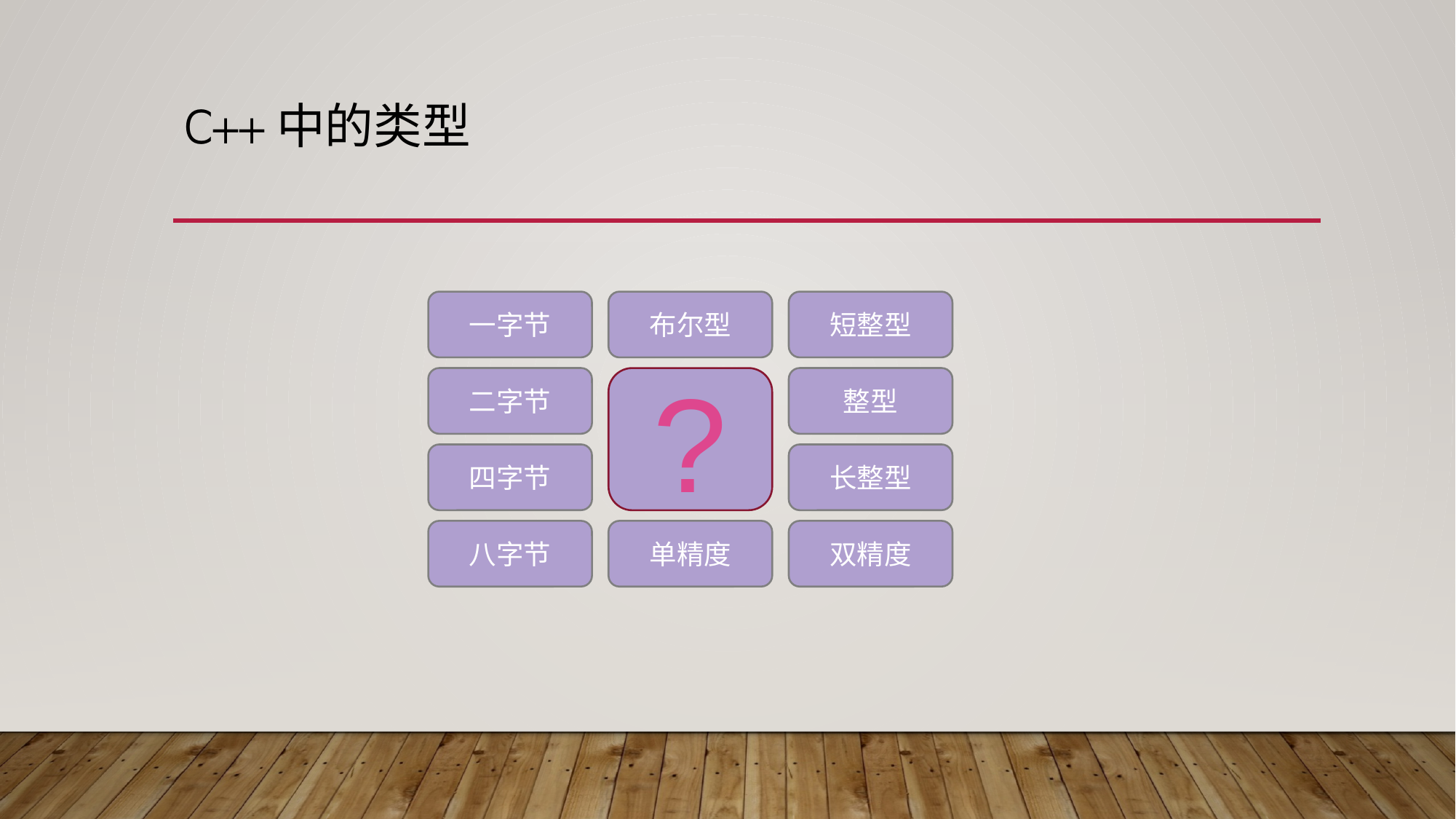

# C++中的类型
一字节
布尔型
短整型
二字节
?
整型
四字节
长整型
八字节
单精度
双精度